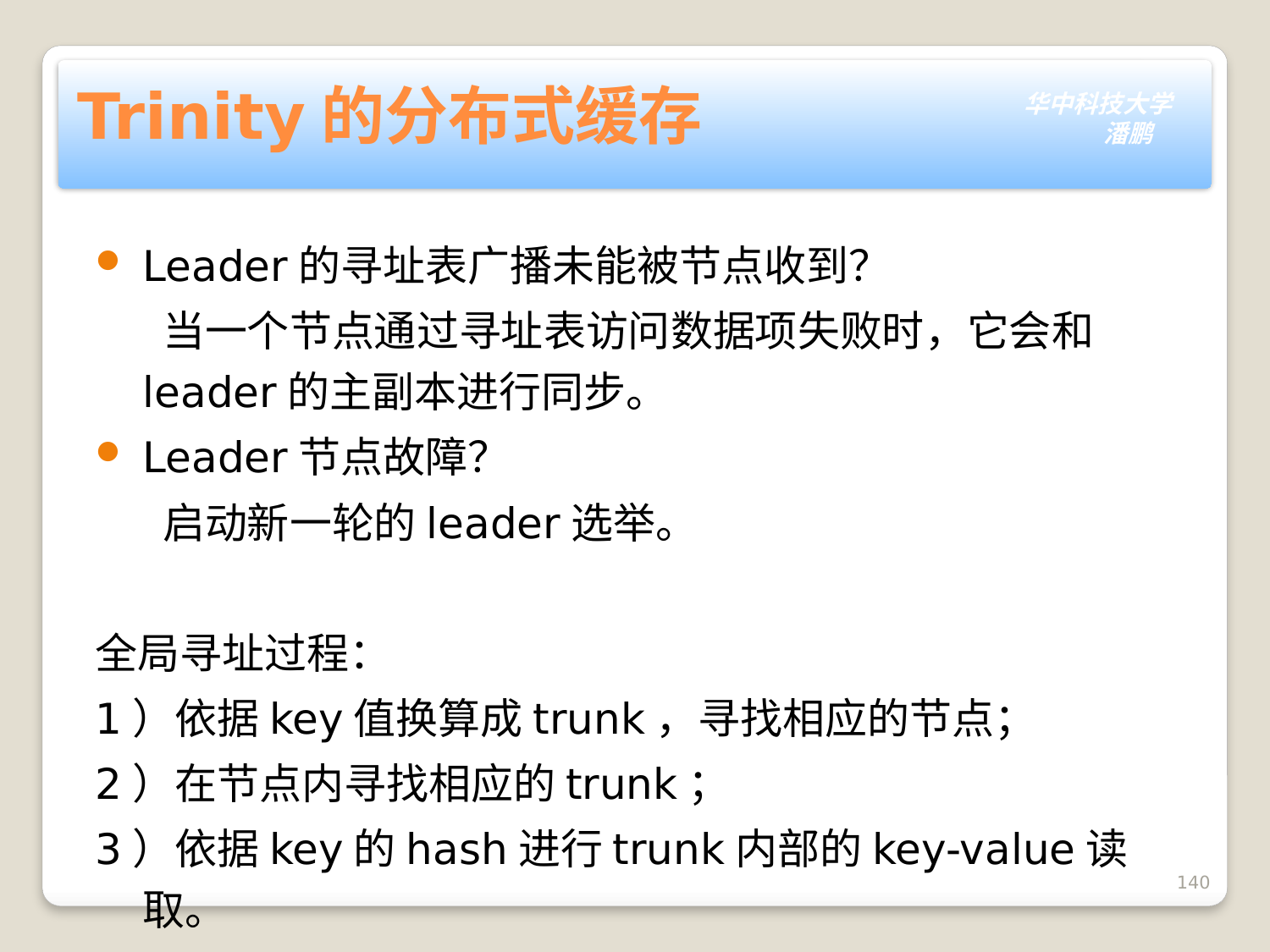

# Trinity的分布式缓存
Leader的寻址表广播未能被节点收到？
      当一个节点通过寻址表访问数据项失败时，它会和leader的主副本进行同步。
Leader节点故障？
      启动新一轮的leader选举。

全局寻址过程：
1）依据key值换算成trunk，寻找相应的节点；
2）在节点内寻找相应的trunk；
3）依据key的hash进行trunk内部的key-value读取。
140